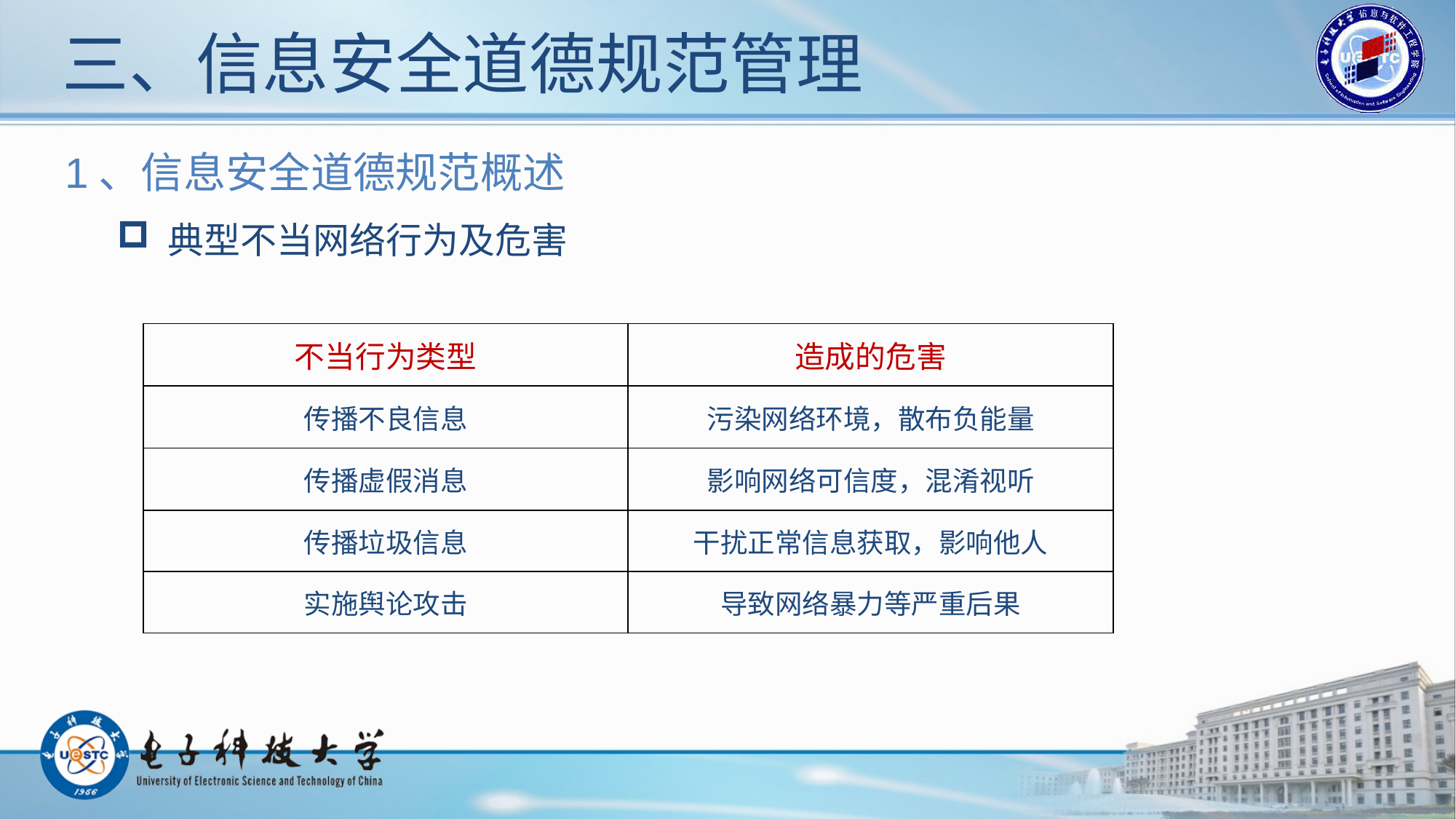

# 三、信息安全道德规范管理
1、信息安全道德规范概述
 典型不当网络行为及危害
| 不当行为类型 | 造成的危害 |
| --- | --- |
| 传播不良信息 | 污染网络环境，散布负能量 |
| 传播虚假消息 | 影响网络可信度，混淆视听 |
| 传播垃圾信息 | 干扰正常信息获取，影响他人 |
| 实施舆论攻击 | 导致网络暴力等严重后果 |